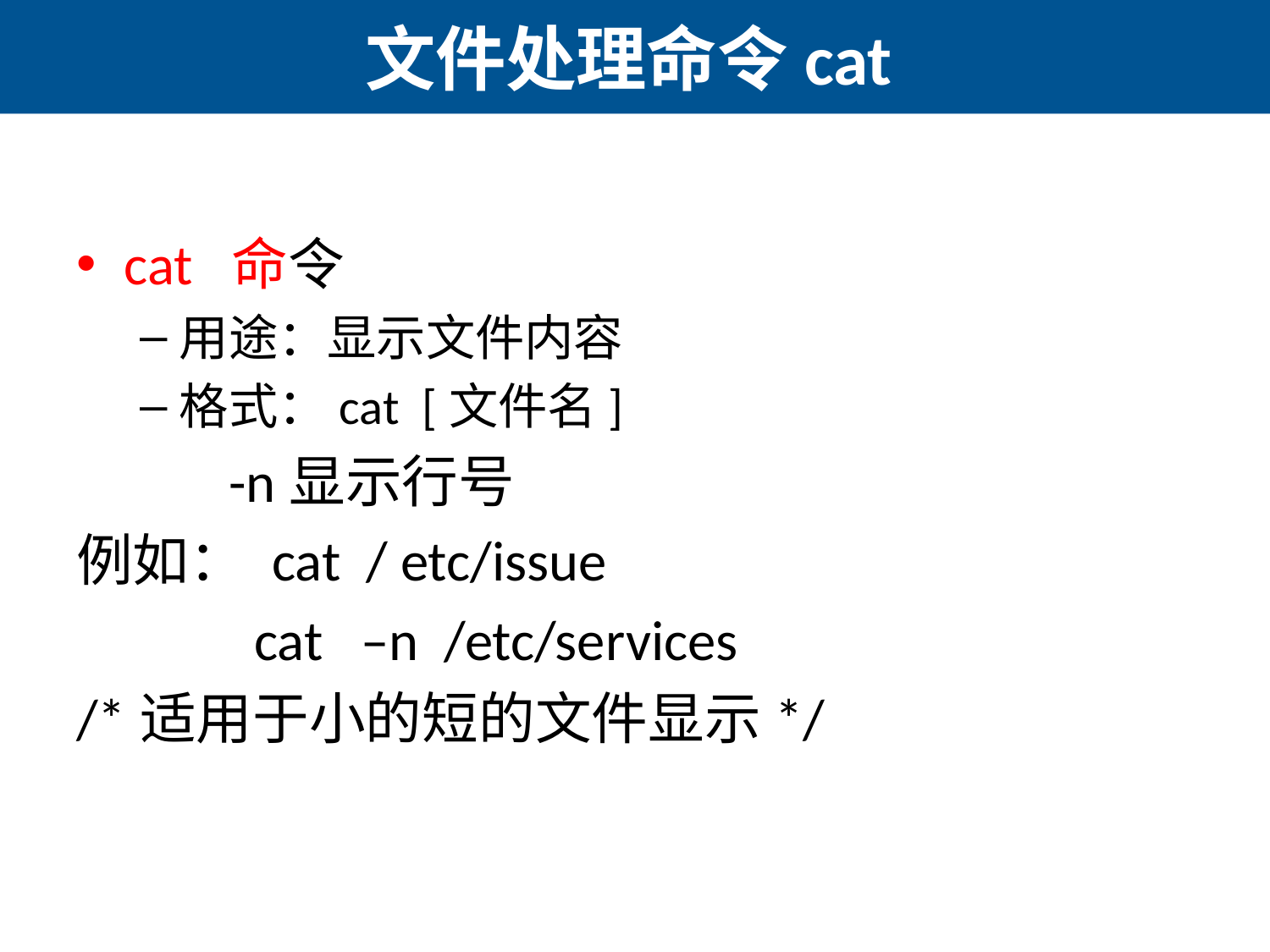

# 文件处理命令cat
cat  命令
用途：显示文件内容
格式：cat  [文件名]
	  -n显示行号
例如： cat  / etc/issue
              cat   –n  /etc/services
/*适用于小的短的文件显示*/